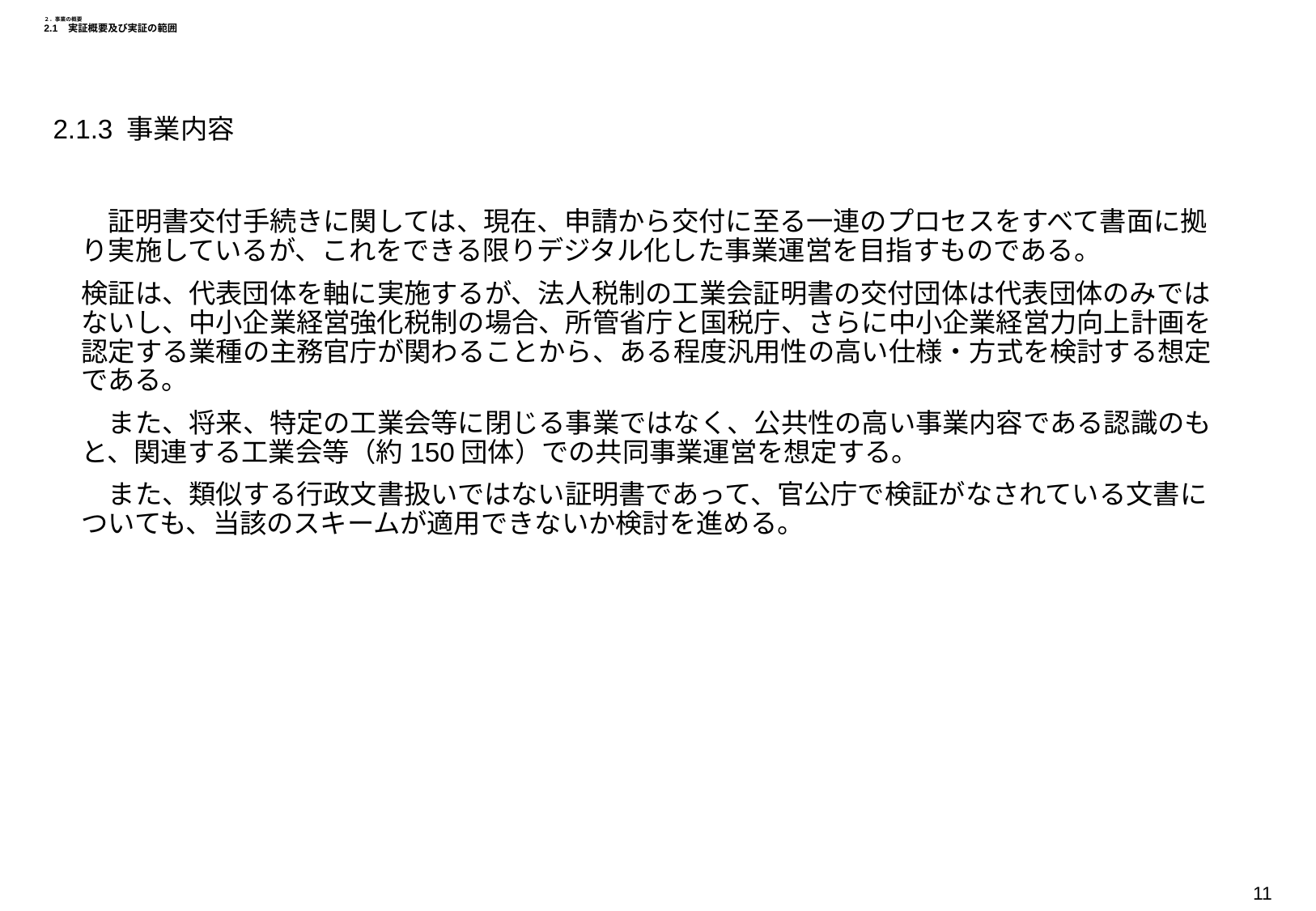

# ２．事業の概要 2.1　実証概要及び実証の範囲
2.1.3 事業内容
　証明書交付手続きに関しては、現在、申請から交付に至る一連のプロセスをすべて書面に拠り実施しているが、これをできる限りデジタル化した事業運営を目指すものである。
検証は、代表団体を軸に実施するが、法人税制の工業会証明書の交付団体は代表団体のみではないし、中小企業経営強化税制の場合、所管省庁と国税庁、さらに中小企業経営力向上計画を認定する業種の主務官庁が関わることから、ある程度汎用性の高い仕様・方式を検討する想定である。
　また、将来、特定の工業会等に閉じる事業ではなく、公共性の高い事業内容である認識のもと、関連する工業会等（約150団体）での共同事業運営を想定する。
　また、類似する行政文書扱いではない証明書であって、官公庁で検証がなされている文書についても、当該のスキームが適用できないか検討を進める。